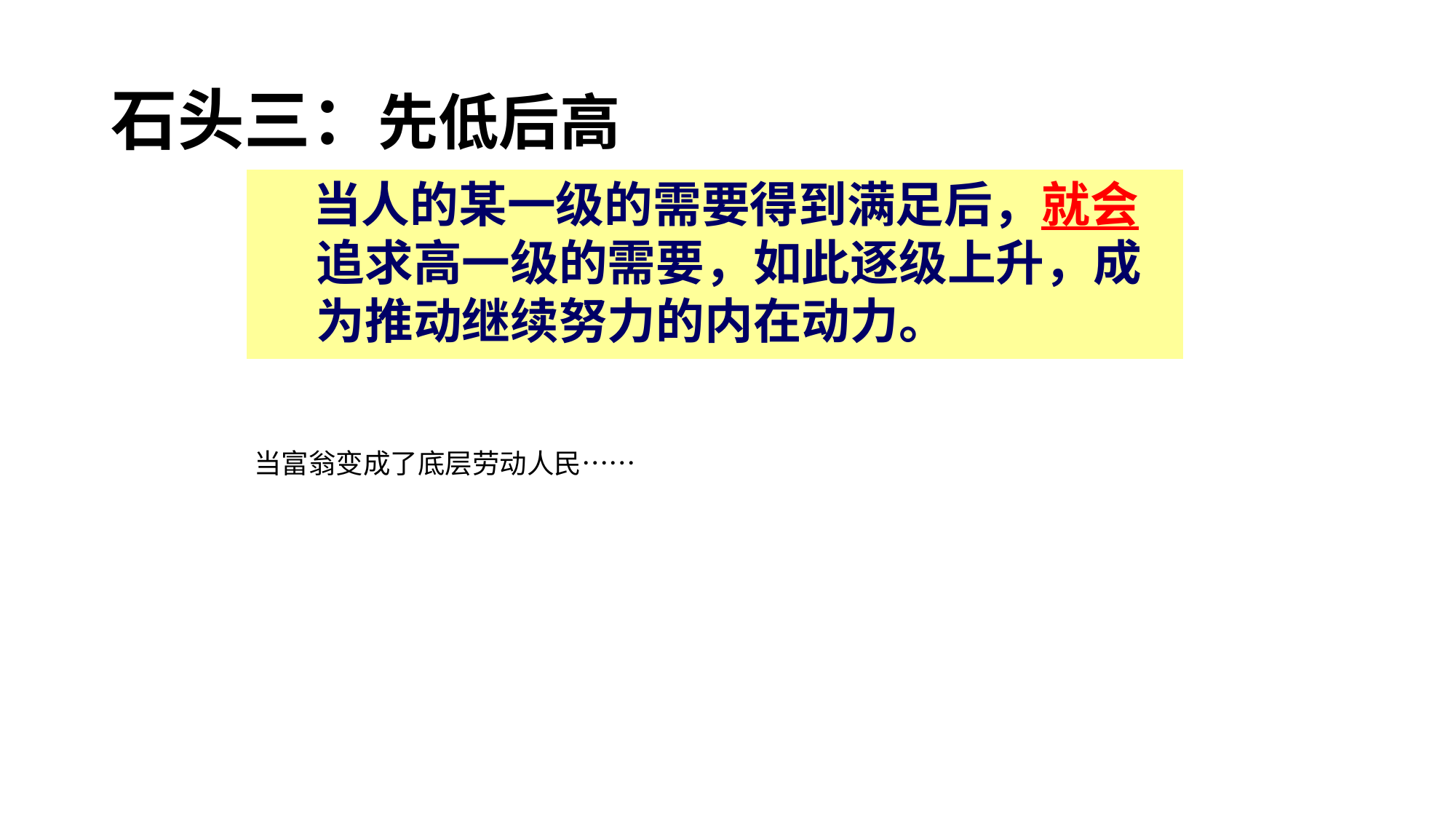

# 石头三：先低后高
    当人的某一级的需要得到满足后，就会追求高一级的需要，如此逐级上升，成为推动继续努力的内在动力。

当富翁变成了底层劳动人民……